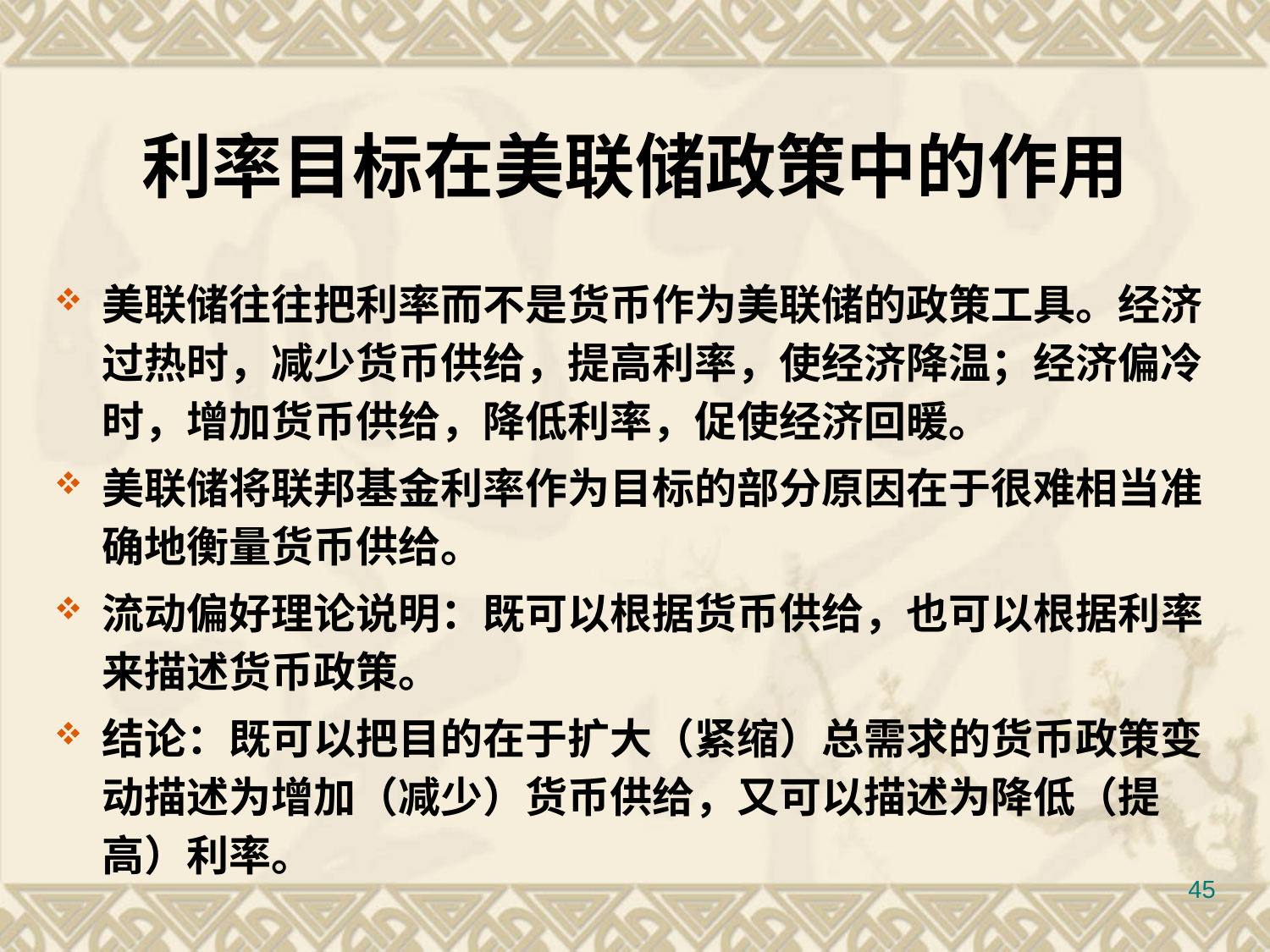

# 利率目标在美联储政策中的作用
美联储往往把利率而不是货币作为美联储的政策工具。经济过热时，减少货币供给，提高利率，使经济降温；经济偏冷时，增加货币供给，降低利率，促使经济回暖。
美联储将联邦基金利率作为目标的部分原因在于很难相当准确地衡量货币供给。
流动偏好理论说明：既可以根据货币供给，也可以根据利率来描述货币政策。
结论：既可以把目的在于扩大（紧缩）总需求的货币政策变动描述为增加（减少）货币供给，又可以描述为降低（提高）利率。
45